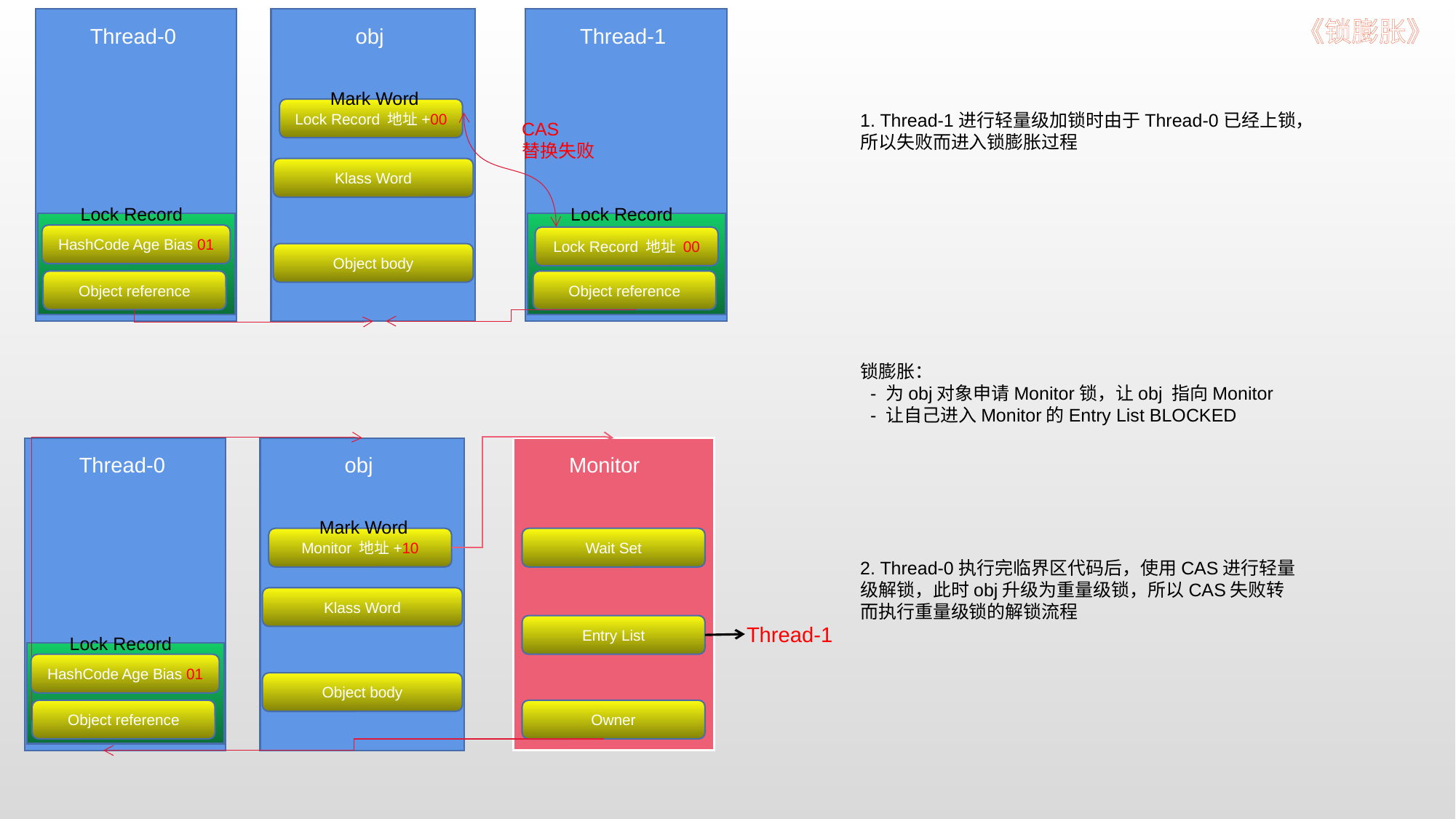

《锁膨胀》
obj
Thread-0
Thread-1
Mark Word
Lock Record 地址+00
1. Thread-1进行轻量级加锁时由于Thread-0已经上锁，所以失败而进入锁膨胀过程
CAS
替换失败
Klass Word
Lock Record
Lock Record

HashCode Age Bias 01
Lock Record 地址 00
Object body
Object reference
Object reference
锁膨胀：
  - 为obj对象申请Monitor锁，让obj 指向Monitor
  - 让自己进入Monitor的Entry List BLOCKED

2. Thread-0执行完临界区代码后，使用CAS进行轻量级解锁，此时obj升级为重量级锁，所以CAS失败转而执行重量级锁的解锁流程

obj
Thread-0
Monitor
Mark Word
Monitor 地址+10
Wait Set
Klass Word
Entry List
Thread-1
Lock Record

HashCode Age Bias 01
Object body
Object reference
Owner